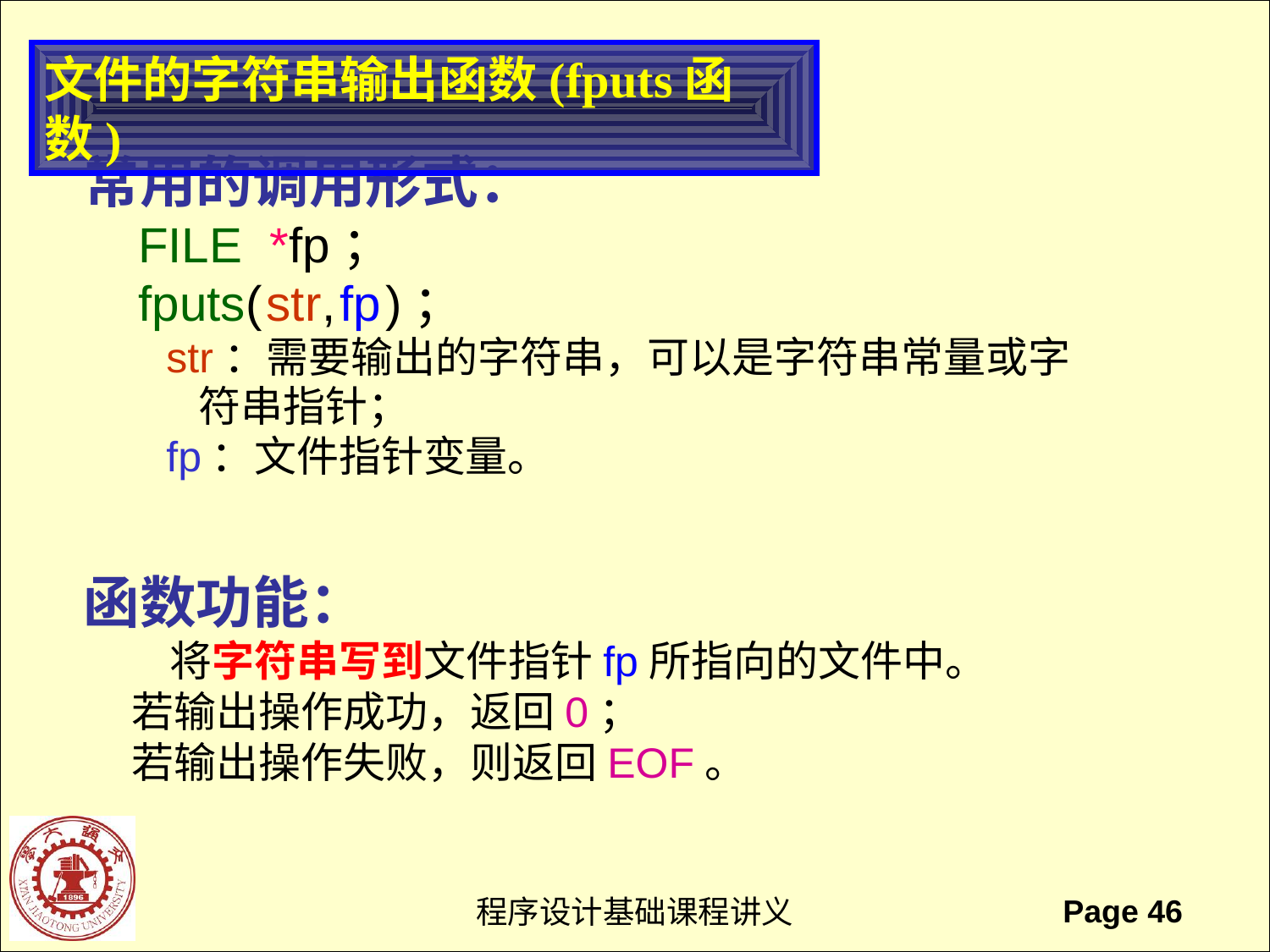

文件的字符串输出函数(fputs函数)
常用的调用形式：
    FILE  *fp；
    fputs( str, fp )；
       str：需要输出的字符串，可以是字符串常量或字
           符串指针；
       fp：文件指针变量。
函数功能：
        将字符串写到文件指针fp所指向的文件中。
    若输出操作成功，返回0；
    若输出操作失败，则返回EOF。